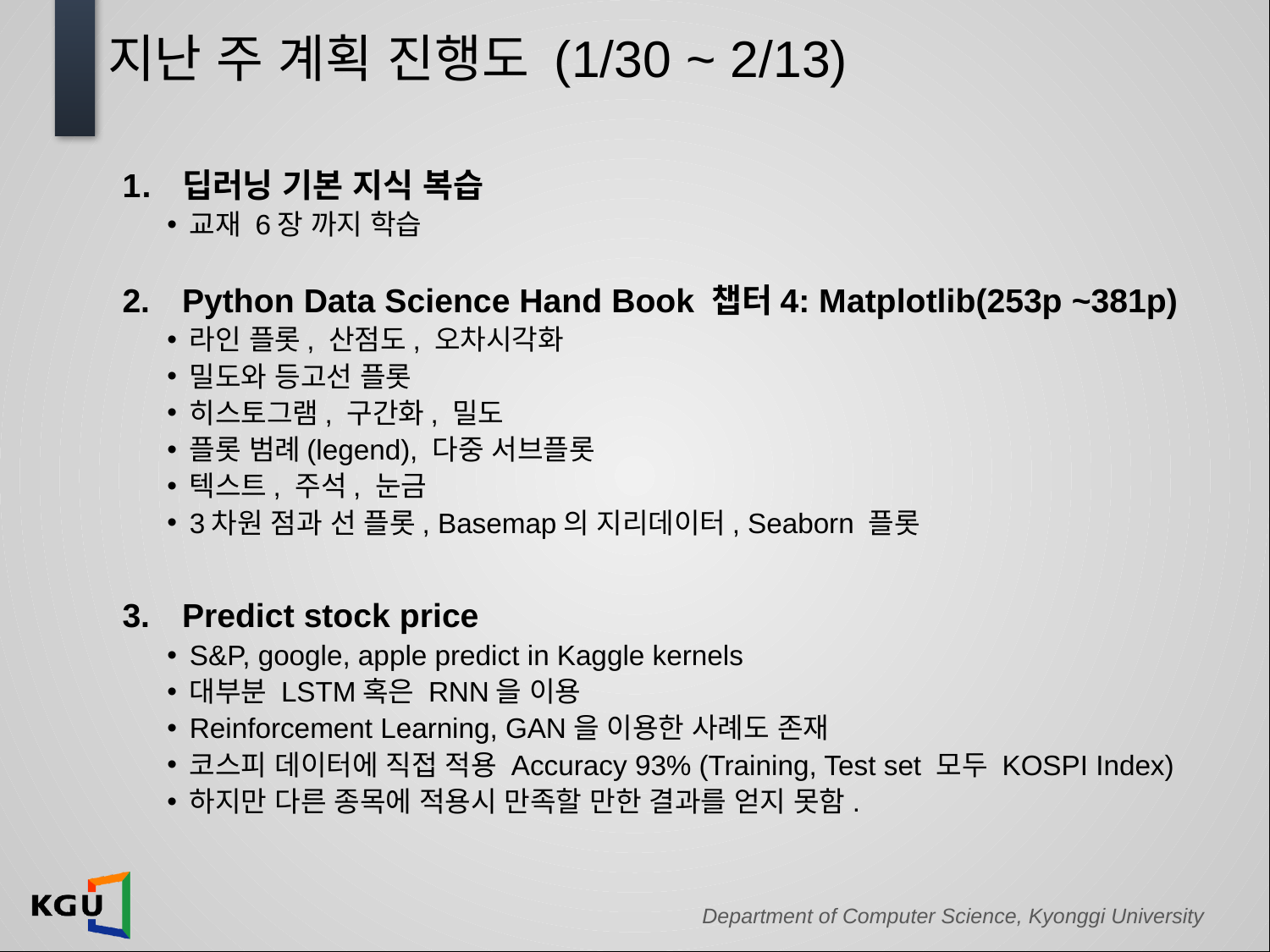

# 지난 주 계획 진행도 (1/30 ~ 2/13)
딥러닝 기본 지식 복습
교재 6장 까지 학습

Python Data Science Hand Book 챕터4: Matplotlib(253p ~381p)
라인 플롯, 산점도, 오차시각화
밀도와 등고선 플롯
히스토그램, 구간화, 밀도
플롯 범례(legend), 다중 서브플롯
텍스트, 주석, 눈금
3차원 점과 선 플롯, Basemap의 지리데이터, Seaborn 플롯

Predict stock price
S&P, google, apple predict in Kaggle kernels
대부분 LSTM혹은 RNN을 이용
Reinforcement Learning, GAN을 이용한 사례도 존재
코스피 데이터에 직접 적용 Accuracy 93% (Training, Test set 모두 KOSPI Index)
하지만 다른 종목에 적용시 만족할 만한 결과를 얻지 못함.